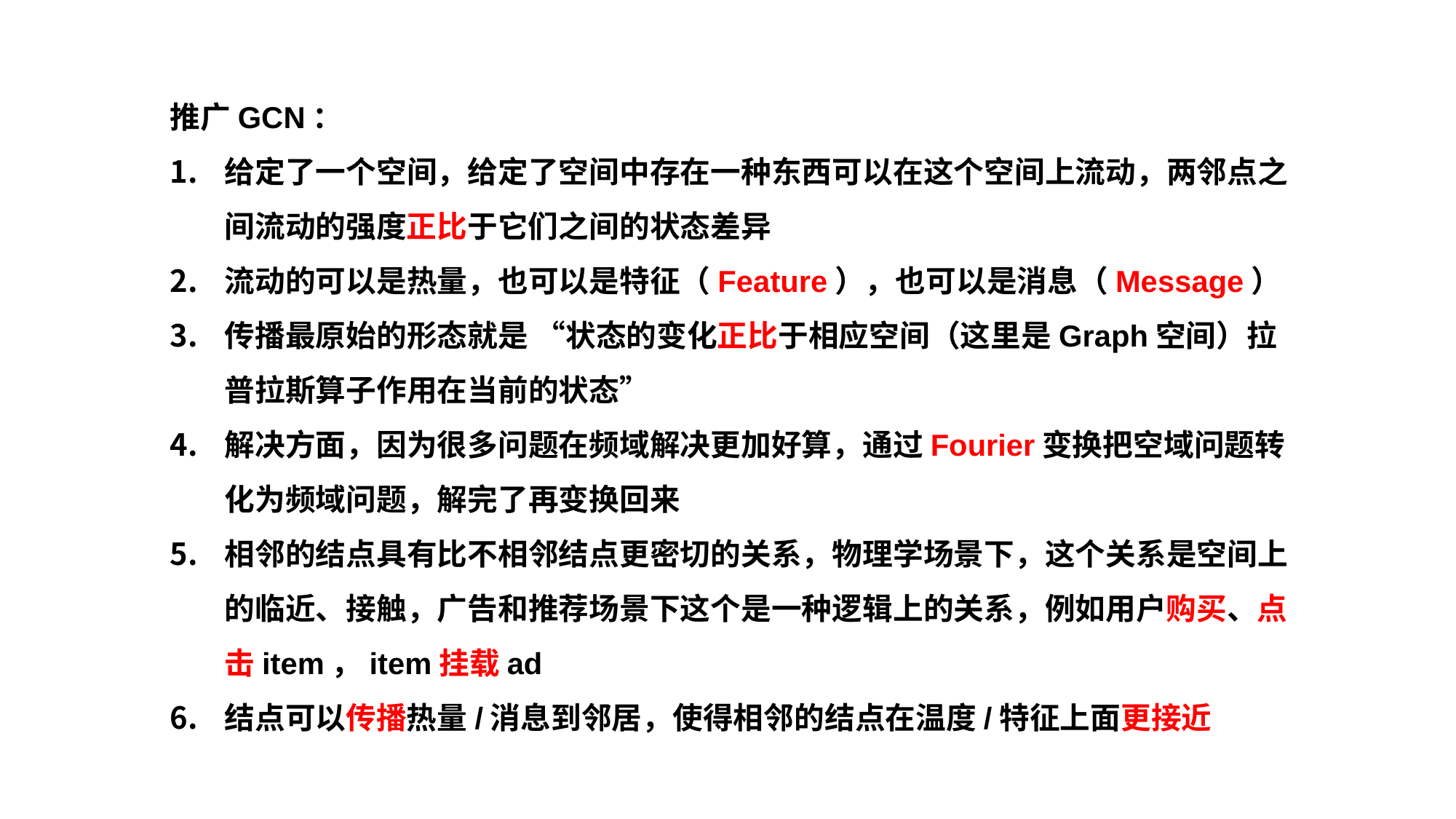

推广GCN：
给定了一个空间，给定了空间中存在一种东西可以在这个空间上流动，两邻点之间流动的强度正比于它们之间的状态差异
流动的可以是热量，也可以是特征（Feature），也可以是消息（Message）
传播最原始的形态就是 “状态的变化正比于相应空间（这里是Graph空间）拉普拉斯算子作用在当前的状态”
解决方面，因为很多问题在频域解决更加好算，通过Fourier变换把空域问题转化为频域问题，解完了再变换回来
相邻的结点具有比不相邻结点更密切的关系，物理学场景下，这个关系是空间上的临近、接触，广告和推荐场景下这个是一种逻辑上的关系，例如用户购买、点击item，item挂载ad
结点可以传播热量/消息到邻居，使得相邻的结点在温度/特征上面更接近